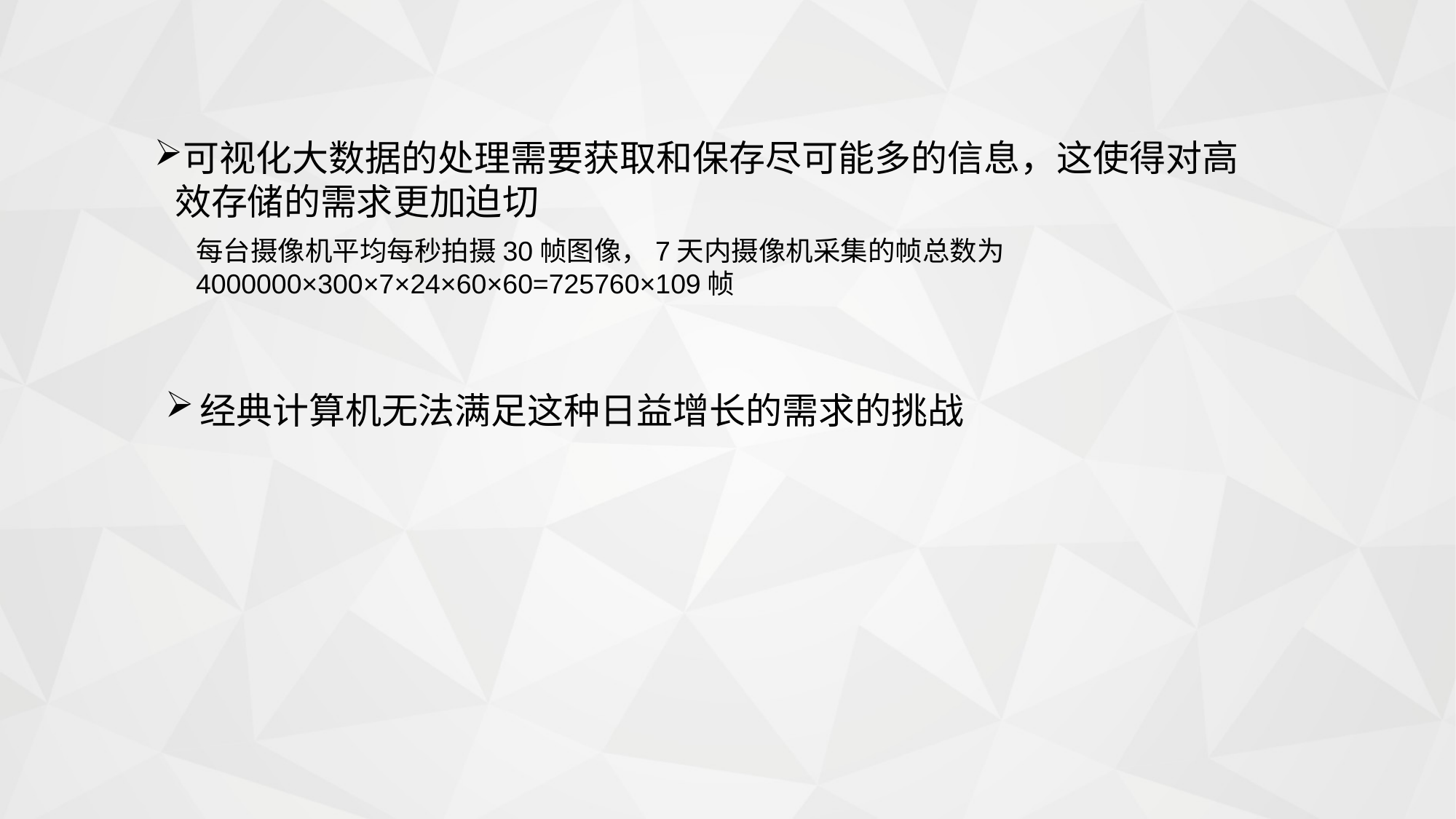

可视化大数据的处理需要获取和保存尽可能多的信息，这使得对高效存储的需求更加迫切
每台摄像机平均每秒拍摄30帧图像，7天内摄像机采集的帧总数为4000000×300×7×24×60×60=725760×109帧
经典计算机无法满足这种日益增长的需求的挑战